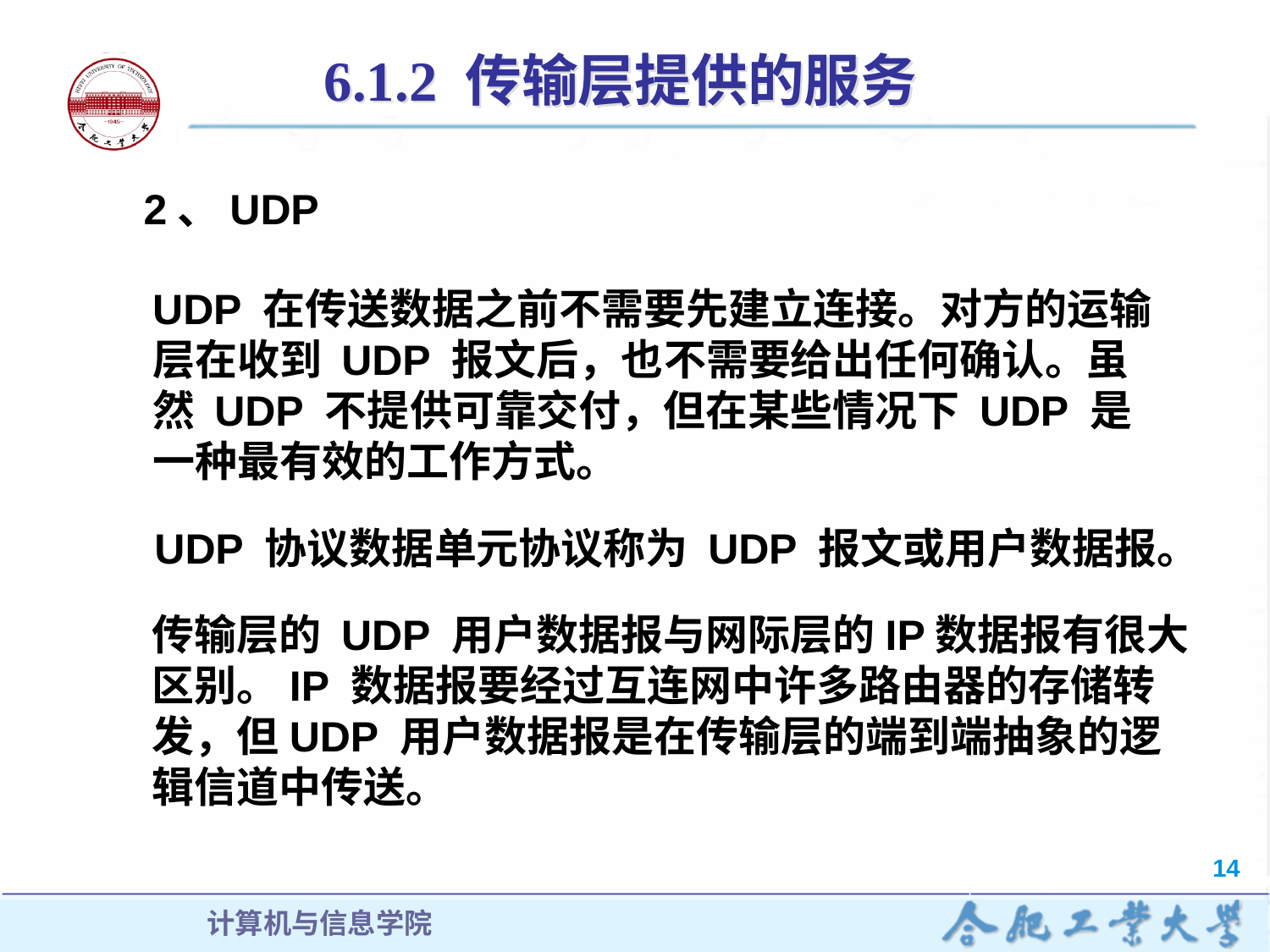

# 6.1.2 传输层提供的服务
2、UDP
UDP 在传送数据之前不需要先建立连接。对方的运输层在收到 UDP 报文后，也不需要给出任何确认。虽然 UDP 不提供可靠交付，但在某些情况下 UDP 是一种最有效的工作方式。
UDP 协议数据单元协议称为 UDP 报文或用户数据报。
传输层的 UDP 用户数据报与网际层的IP数据报有很大区别。IP 数据报要经过互连网中许多路由器的存储转发，但UDP 用户数据报是在传输层的端到端抽象的逻辑信道中传送。